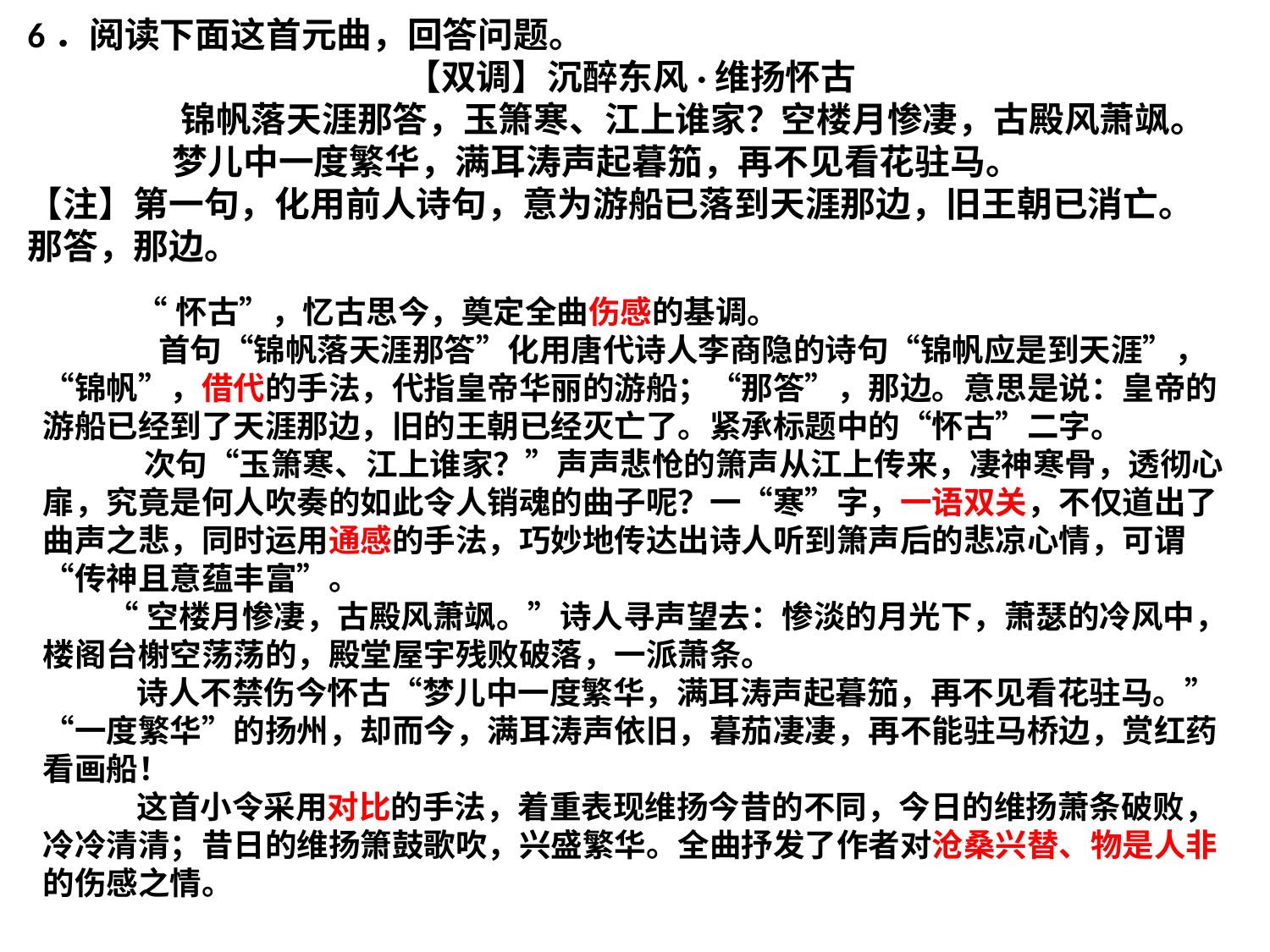

6．阅读下面这首元曲，回答问题。
                                              【双调】沉醉东风·维扬怀古
                  锦帆落天涯那答，玉箫寒、江上谁家？空楼月惨凄，古殿风萧飒。
                 梦儿中一度繁华，满耳涛声起暮笳，再不见看花驻马。
【注】第一句，化用前人诗句，意为游船已落到天涯那边，旧王朝已消亡。那答，那边。
             “怀古”，忆古思今，奠定全曲伤感的基调。
               首句“锦帆落天涯那答”化用唐代诗人李商隐的诗句“锦帆应是到天涯”，“锦帆”，借代的手法，代指皇帝华丽的游船；“那答”，那边。意思是说：皇帝的游船已经到了天涯那边，旧的王朝已经灭亡了。紧承标题中的“怀古”二字。
             次句“玉箫寒、江上谁家？”声声悲怆的箫声从江上传来，凄神寒骨，透彻心扉，究竟是何人吹奏的如此令人销魂的曲子呢？一“寒”字，一语双关，不仅道出了曲声之悲，同时运用通感的手法，巧妙地传达出诗人听到箫声后的悲凉心情，可谓“传神且意蕴丰富”。
         “空楼月惨凄，古殿风萧飒。”诗人寻声望去：惨淡的月光下，萧瑟的冷风中，楼阁台榭空荡荡的，殿堂屋宇残败破落，一派萧条。
            诗人不禁伤今怀古“梦儿中一度繁华，满耳涛声起暮笳，再不见看花驻马。”“一度繁华”的扬州，却而今，满耳涛声依旧，暮茄凄凄，再不能驻马桥边，赏红药看画船！
            这首小令采用对比的手法，着重表现维扬今昔的不同，今日的维扬萧条破败，冷冷清清；昔日的维扬箫鼓歌吹，兴盛繁华。全曲抒发了作者对沧桑兴替、物是人非的伤感之情。